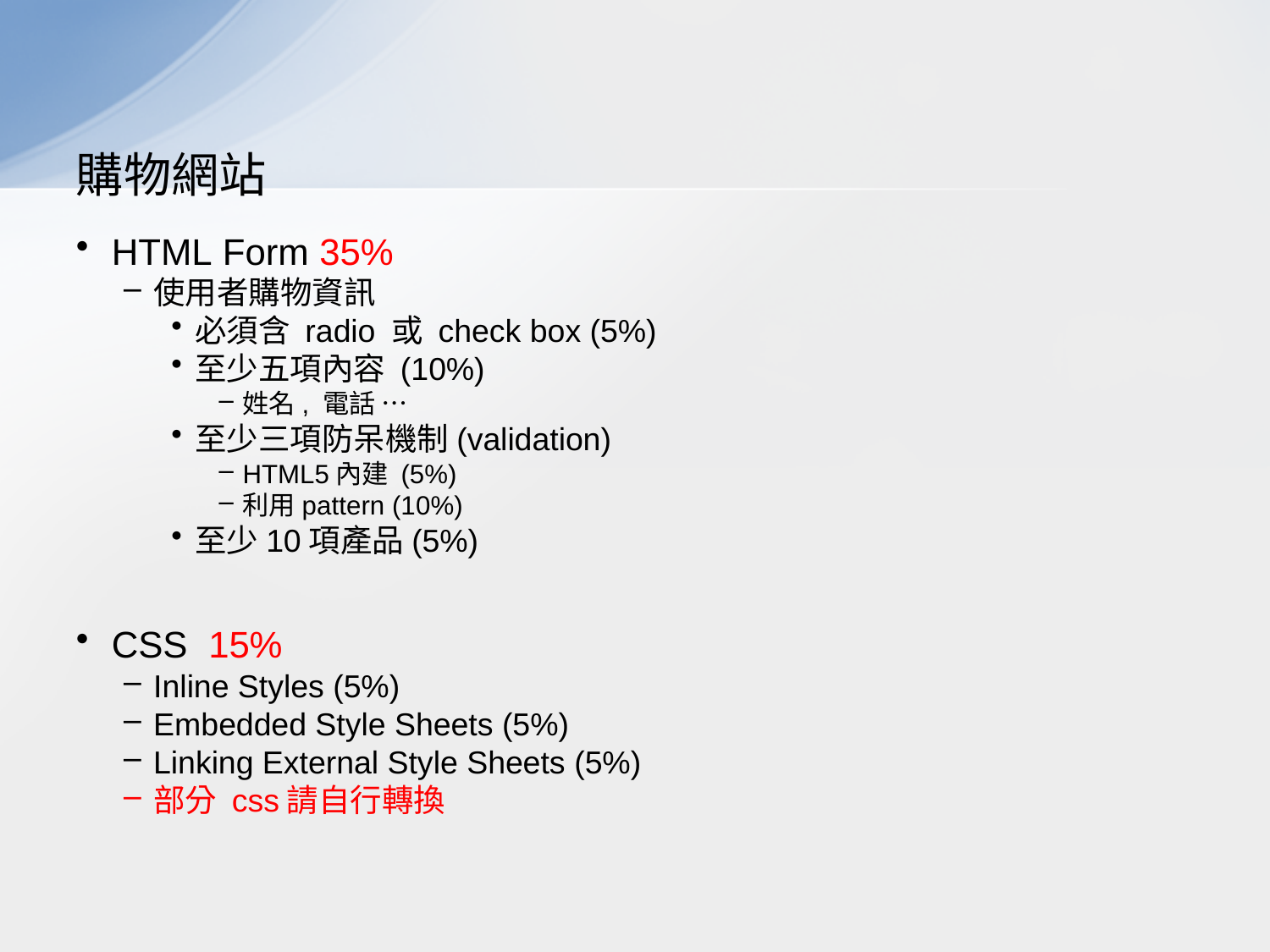

# 購物網站
HTML Form 35%
使用者購物資訊
必須含 radio 或 check box (5%)
至少五項內容 (10%)
姓名, 電話 …
至少三項防呆機制(validation)
HTML5內建 (5%)
利用pattern (10%)
至少10項產品(5%)

CSS  15%
Inline Styles (5%)
Embedded Style Sheets (5%)
Linking External Style Sheets (5%)
部分 css請自行轉換